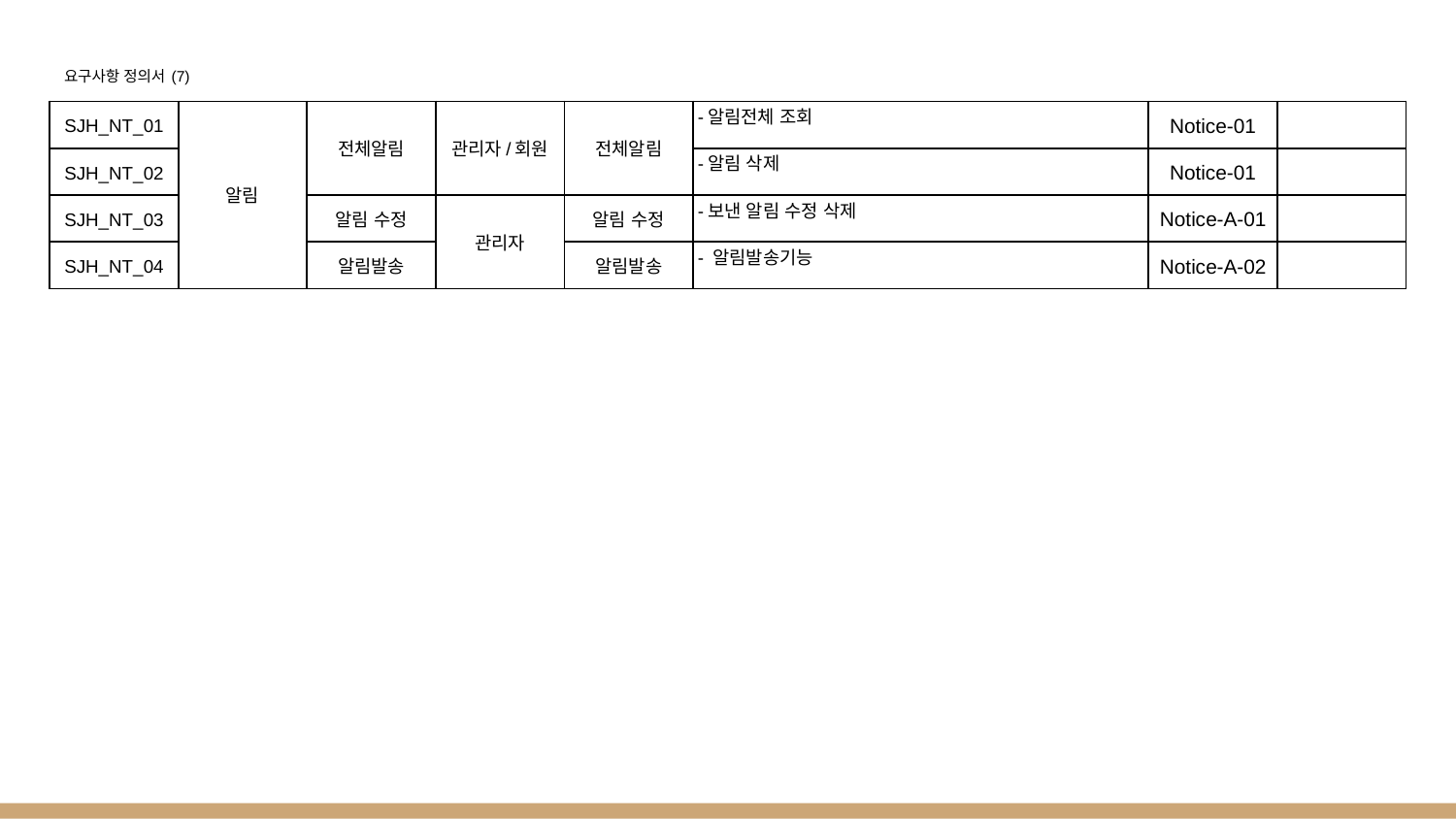

# 요구사항 정의서 (7)
| SJH\_NT\_01 | 알림 | 전체알림 | 관리자/회원 | 전체알림 | -알림전체 조회 | Notice-01 |  |
| --- | --- | --- | --- | --- | --- | --- | --- |
| SJH\_NT\_02 |  |  |  |  | -알림 삭제 | Notice-01 |  |
| SJH\_NT\_03 |  | 알림 수정 | 관리자 | 알림 수정 | -보낸 알림 수정 삭제 | Notice-A-01 |  |
| SJH\_NT\_04 |  | 알림발송 |  | 알림발송 | - 알림발송기능 | Notice-A-02 |  |